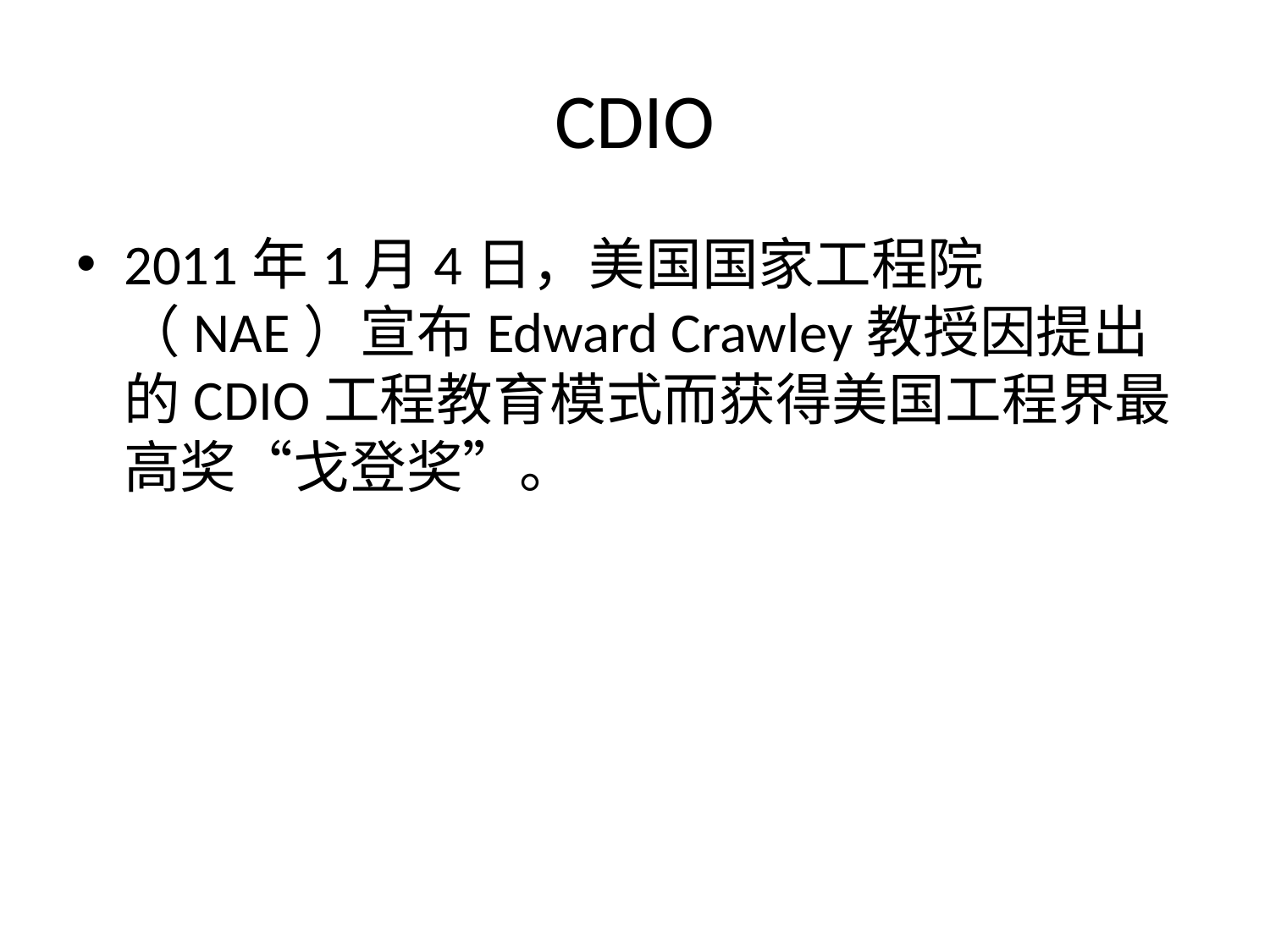

# CDIO
2011年1月4日，美国国家工程院（NAE）宣布Edward Crawley教授因提出的CDIO工程教育模式而获得美国工程界最高奖“戈登奖”。